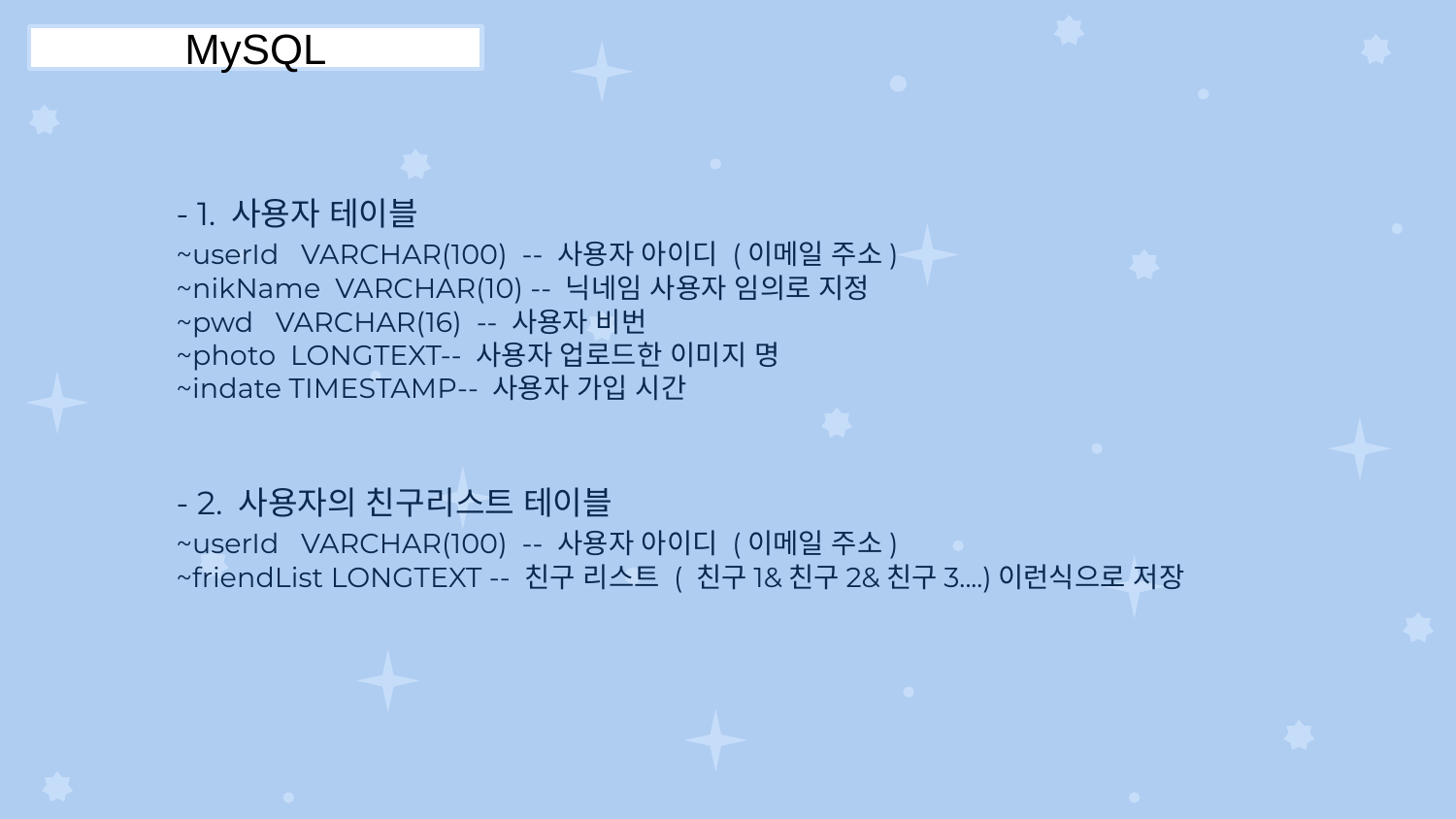

MySQL

	- 1. 사용자 테이블
		~userId   VARCHAR(100)  -- 사용자 아이디 (이메일 주소)
		~nikName  VARCHAR(10) -- 닉네임 사용자 임의로 지정
		~pwd   VARCHAR(16)  -- 사용자 비번
		~photo  LONGTEXT-- 사용자 업로드한 이미지 명
		~indate TIMESTAMP-- 사용자 가입 시간

	- 2. 사용자의 친구리스트 테이블
		~userId   VARCHAR(100)  -- 사용자 아이디 (이메일 주소)
		~friendList LONGTEXT -- 친구 리스트 ( 친구1&친구2&친구3....)이런식으로 저장